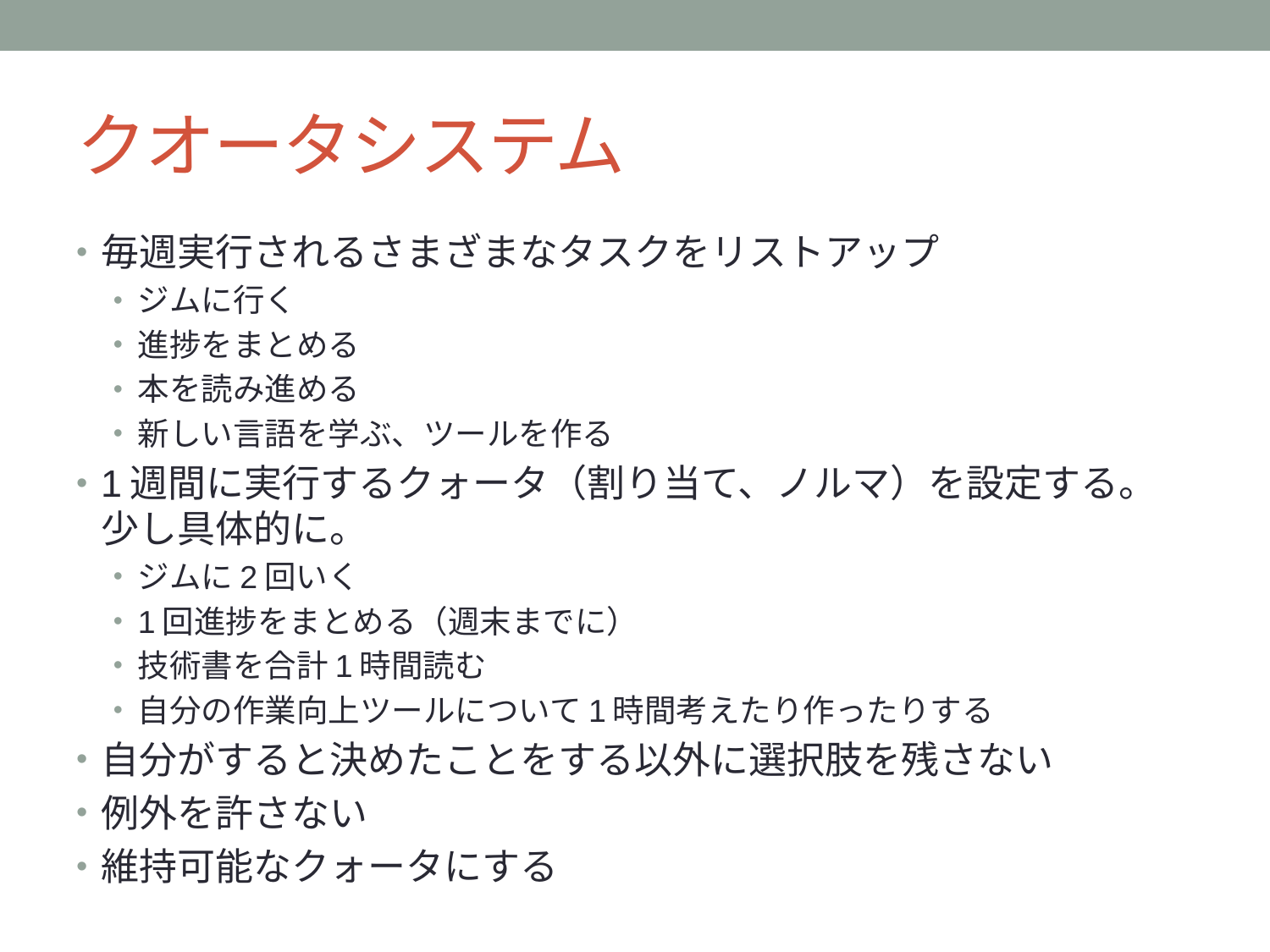

# クオータシステム
毎週実行されるさまざまなタスクをリストアップ
ジムに行く
進捗をまとめる
本を読み進める
新しい言語を学ぶ、ツールを作る
1週間に実行するクォータ（割り当て、ノルマ）を設定する。少し具体的に。
ジムに2回いく
1回進捗をまとめる（週末までに）
技術書を合計1時間読む
自分の作業向上ツールについて1時間考えたり作ったりする
自分がすると決めたことをする以外に選択肢を残さない
例外を許さない
維持可能なクォータにする